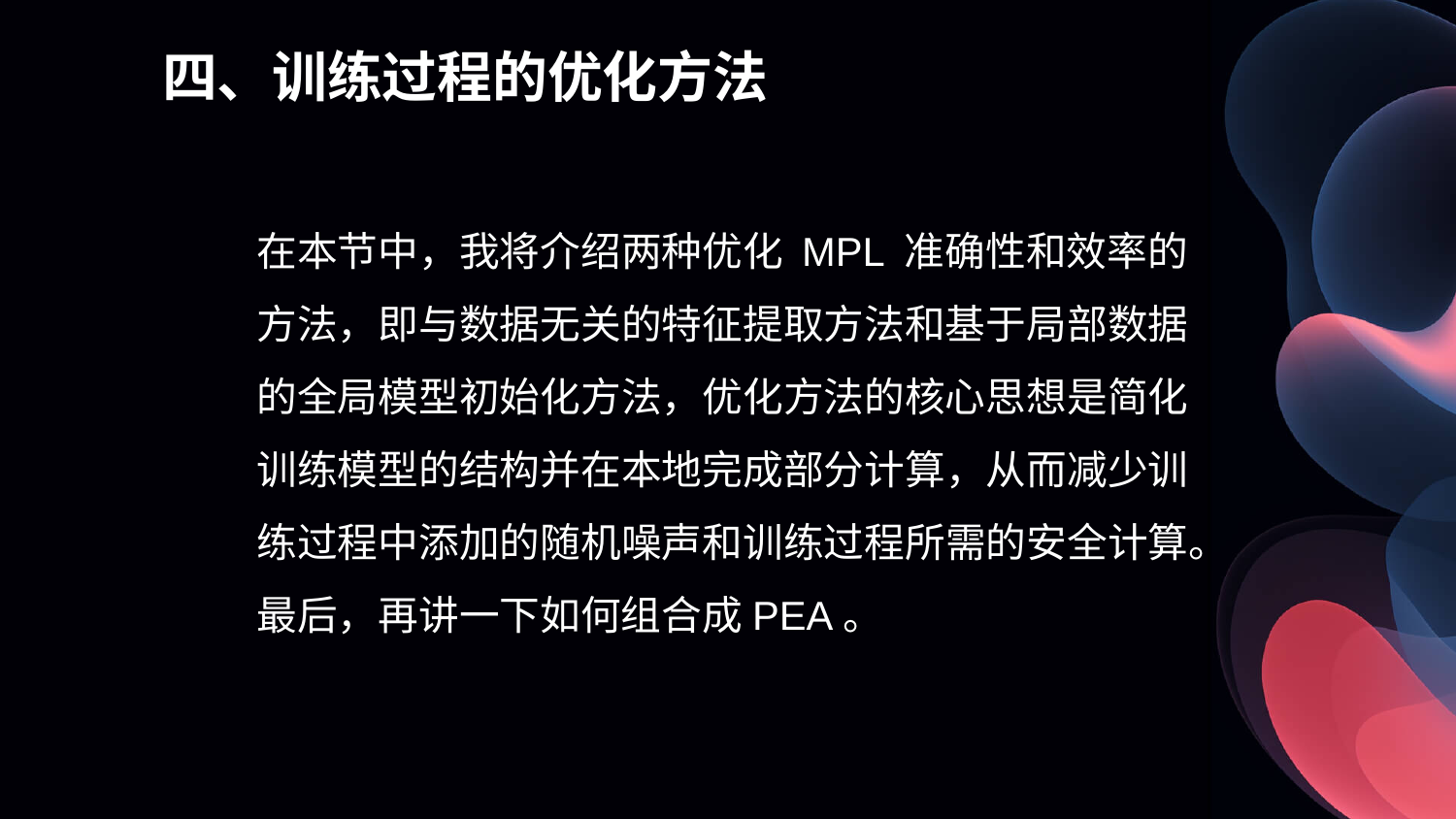

四、训练过程的优化方法
在本节中，我将介绍两种优化 MPL 准确性和效率的方法，即与数据无关的特征提取方法和基于局部数据的全局模型初始化方法，优化方法的核心思想是简化训练模型的结构并在本地完成部分计算，从而减少训练过程中添加的随机噪声和训练过程所需的安全计算。最后，再讲一下如何组合成PEA。